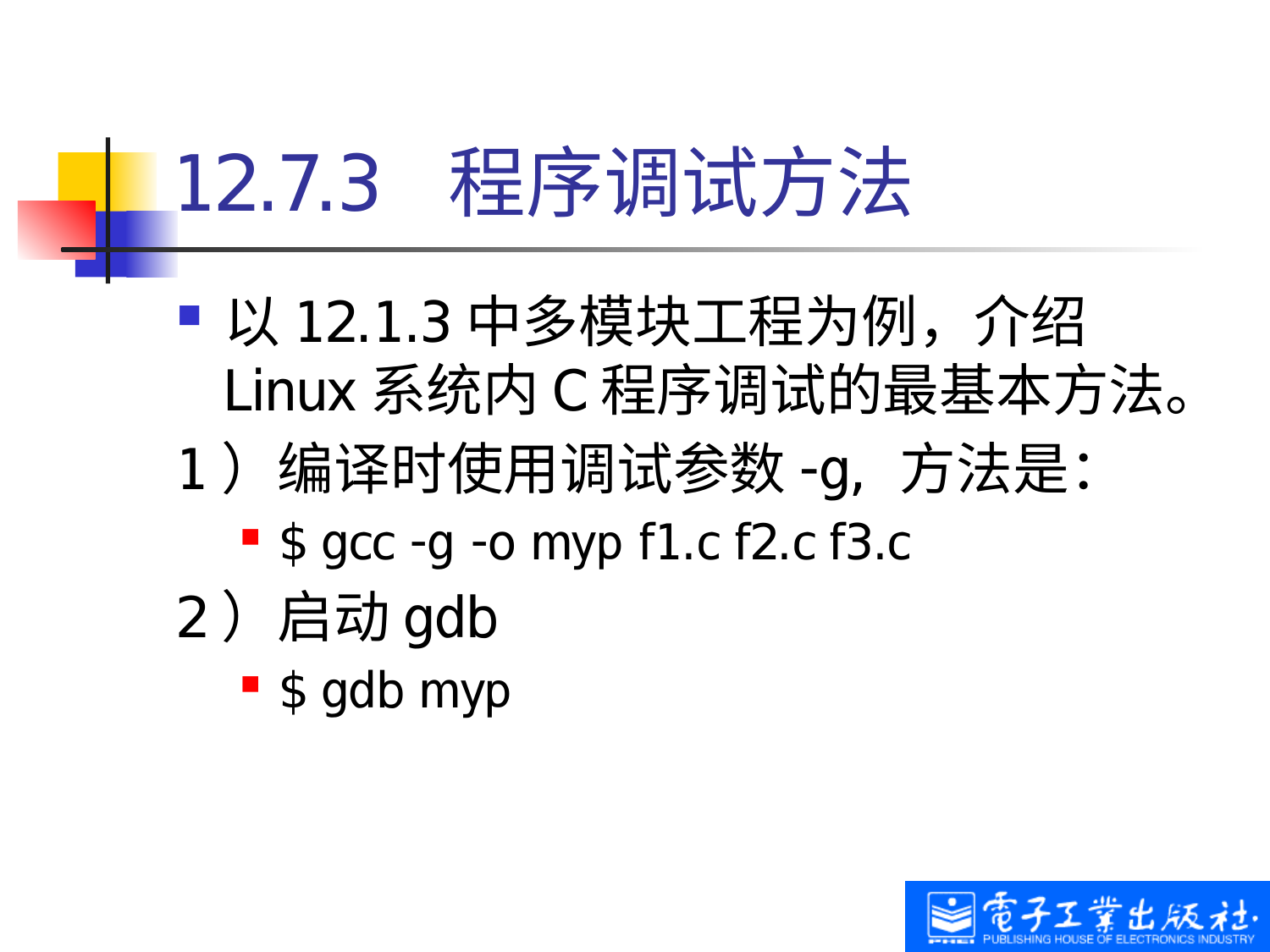

# 12.7.3  程序调试方法
以12.1.3中多模块工程为例，介绍Linux系统内C程序调试的最基本方法。
1）编译时使用调试参数-g, 方法是：
$ gcc -g -o myp f1.c f2.c f3.c
2）启动gdb
$ gdb myp